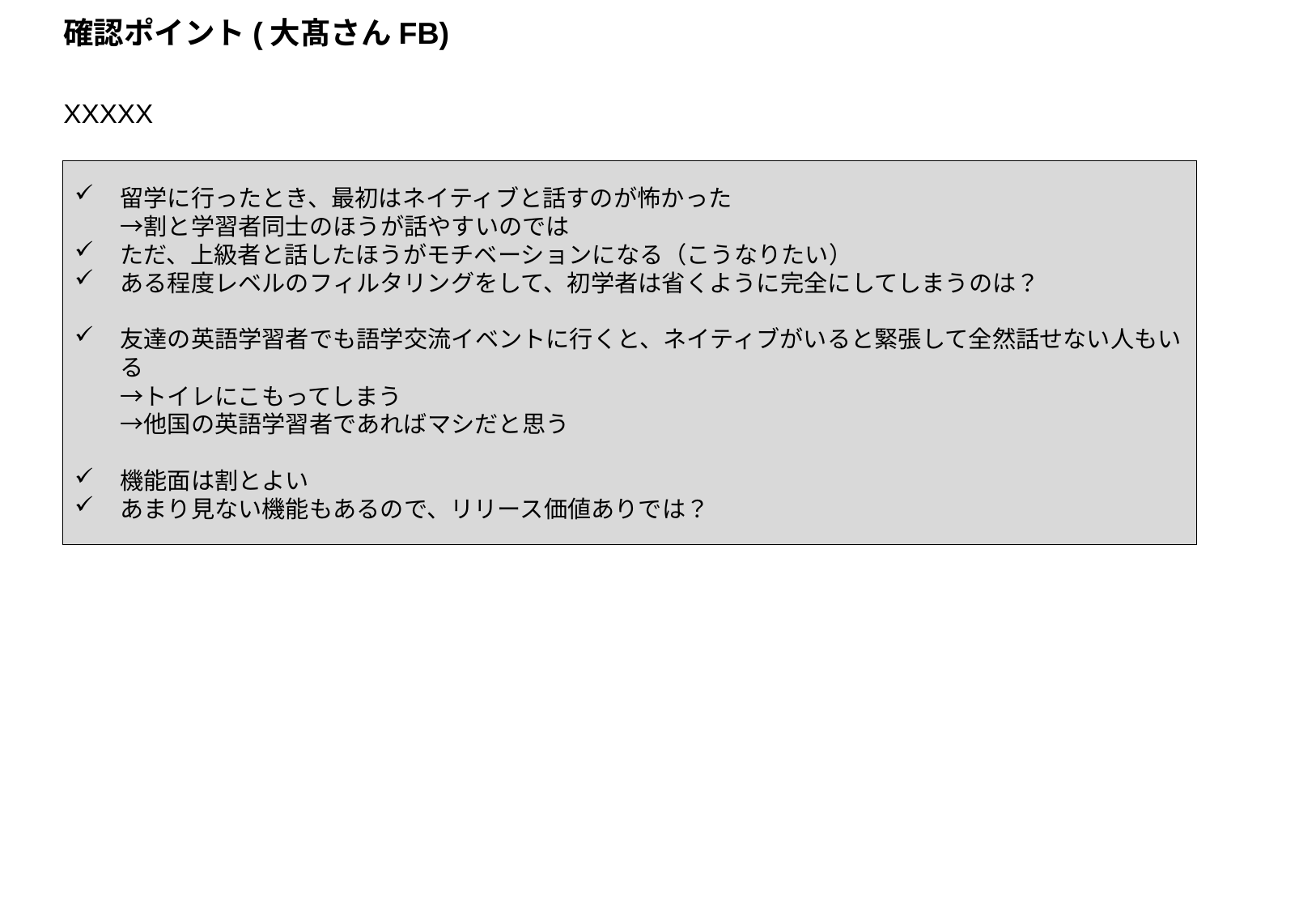

確認ポイント(大髙さんFB)
# XXXXX
留学に行ったとき、最初はネイティブと話すのが怖かった
→割と学習者同士のほうが話やすいのでは
ただ、上級者と話したほうがモチベーションになる（こうなりたい）
ある程度レベルのフィルタリングをして、初学者は省くように完全にしてしまうのは？

友達の英語学習者でも語学交流イベントに行くと、ネイティブがいると緊張して全然話せない人もいる
→トイレにこもってしまう
→他国の英語学習者であればマシだと思う

機能面は割とよい
あまり見ない機能もあるので、リリース価値ありでは？